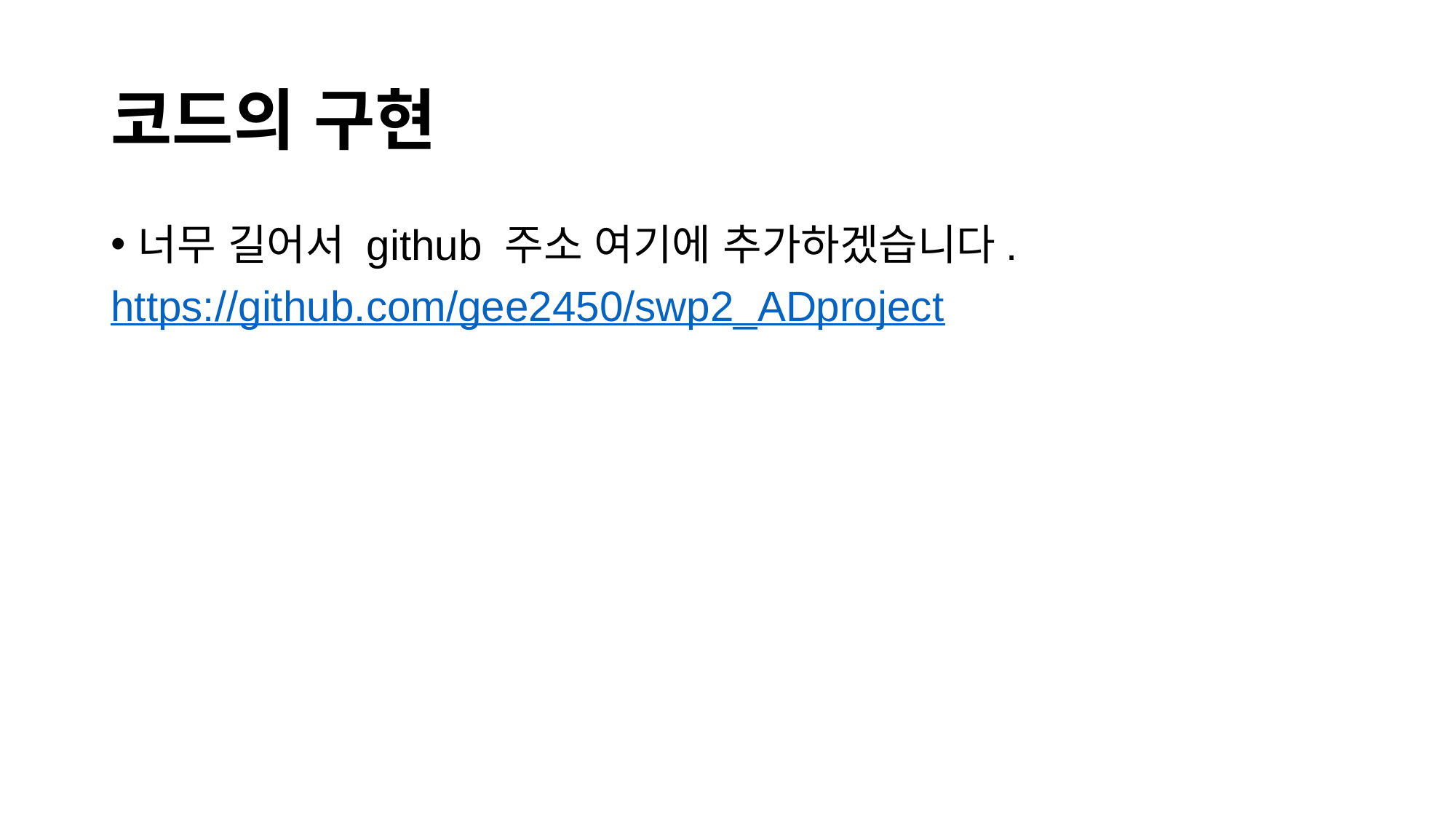

# 코드의 구현
너무 길어서 github 주소 여기에 추가하겠습니다.
https://github.com/gee2450/swp2_ADproject